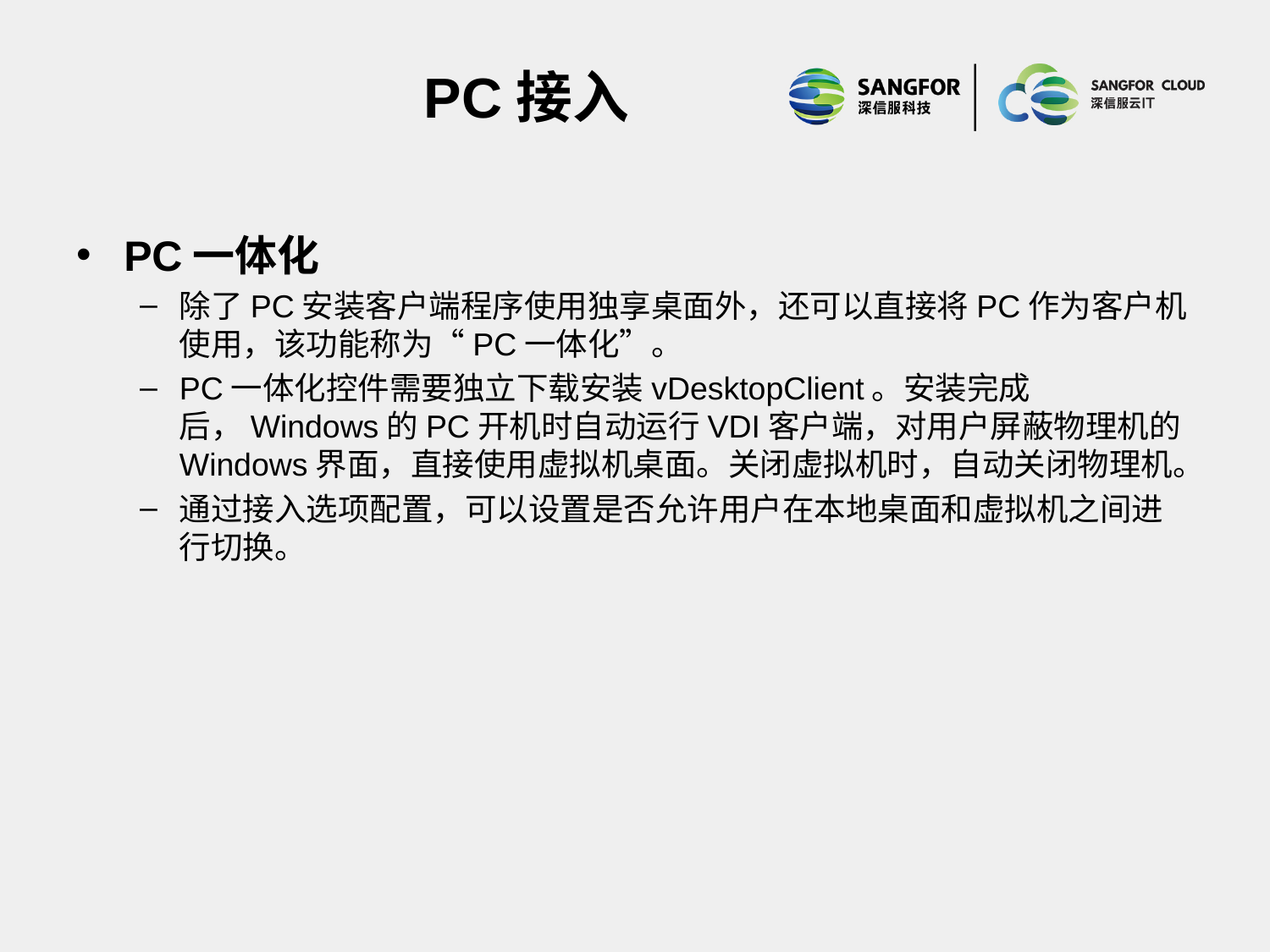

# PC接入
PC一体化
除了PC安装客户端程序使用独享桌面外，还可以直接将PC作为客户机使用，该功能称为“PC一体化”。
PC一体化控件需要独立下载安装vDesktopClient。安装完成后，Windows的PC开机时自动运行VDI客户端，对用户屏蔽物理机的Windows界面，直接使用虚拟机桌面。关闭虚拟机时，自动关闭物理机。
通过接入选项配置，可以设置是否允许用户在本地桌面和虚拟机之间进行切换。